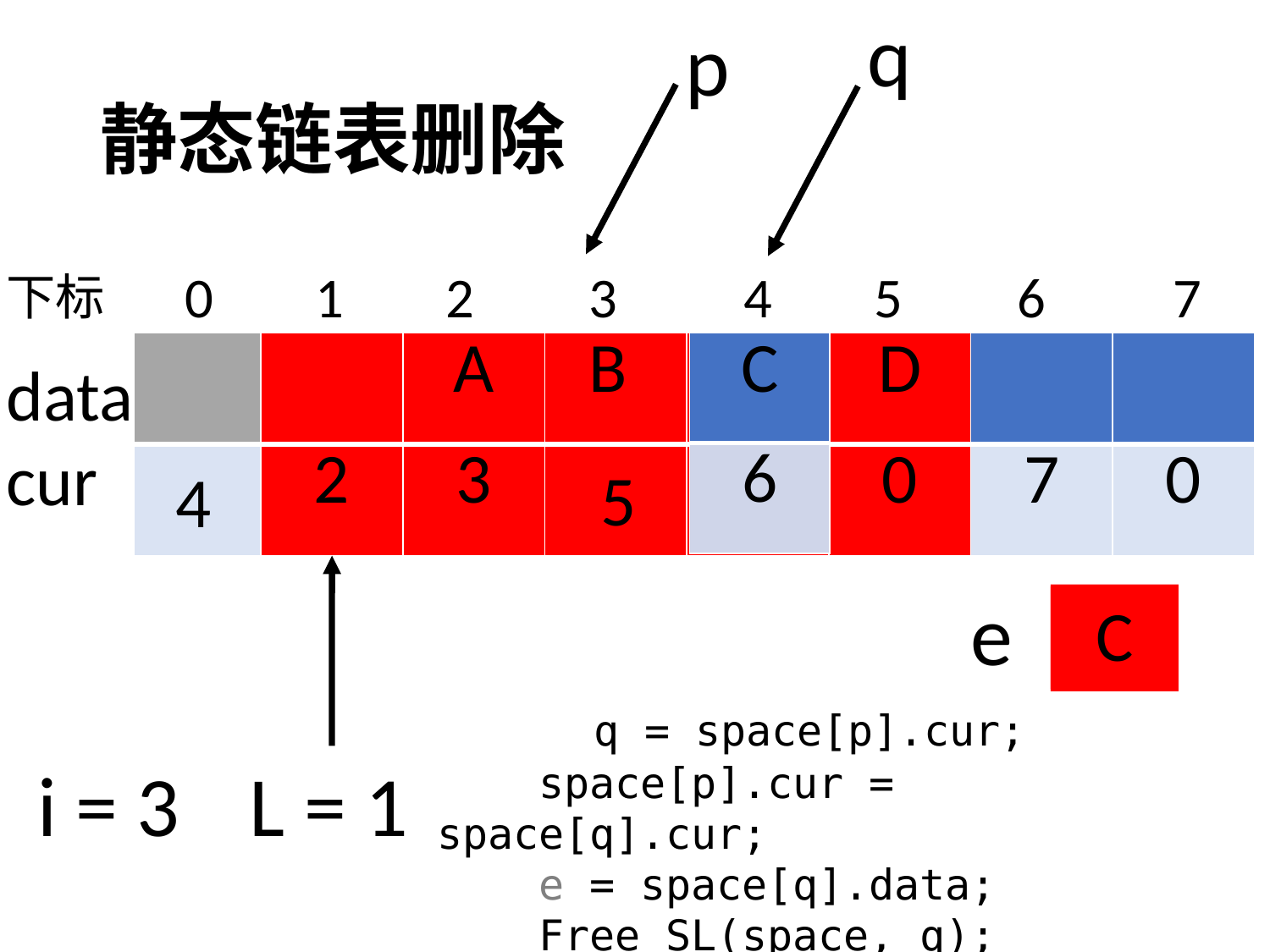

q
p
# 静态链表删除
0        1        2         3          4        5         6          7
下标

data
cur
| C |
| --- |
| 6 |
|  |  | A | B | C | D |  |  |
| --- | --- | --- | --- | --- | --- | --- | --- |
| 6 | 2 | 3 | 4 | 5 | 0 | 7 | 0 |
5
4
e
C

	 q = space[p].cur;
    space[p].cur = space[q].cur;
    e = space[q].data;
    Free_SL(space, q);
i = 3
L = 1